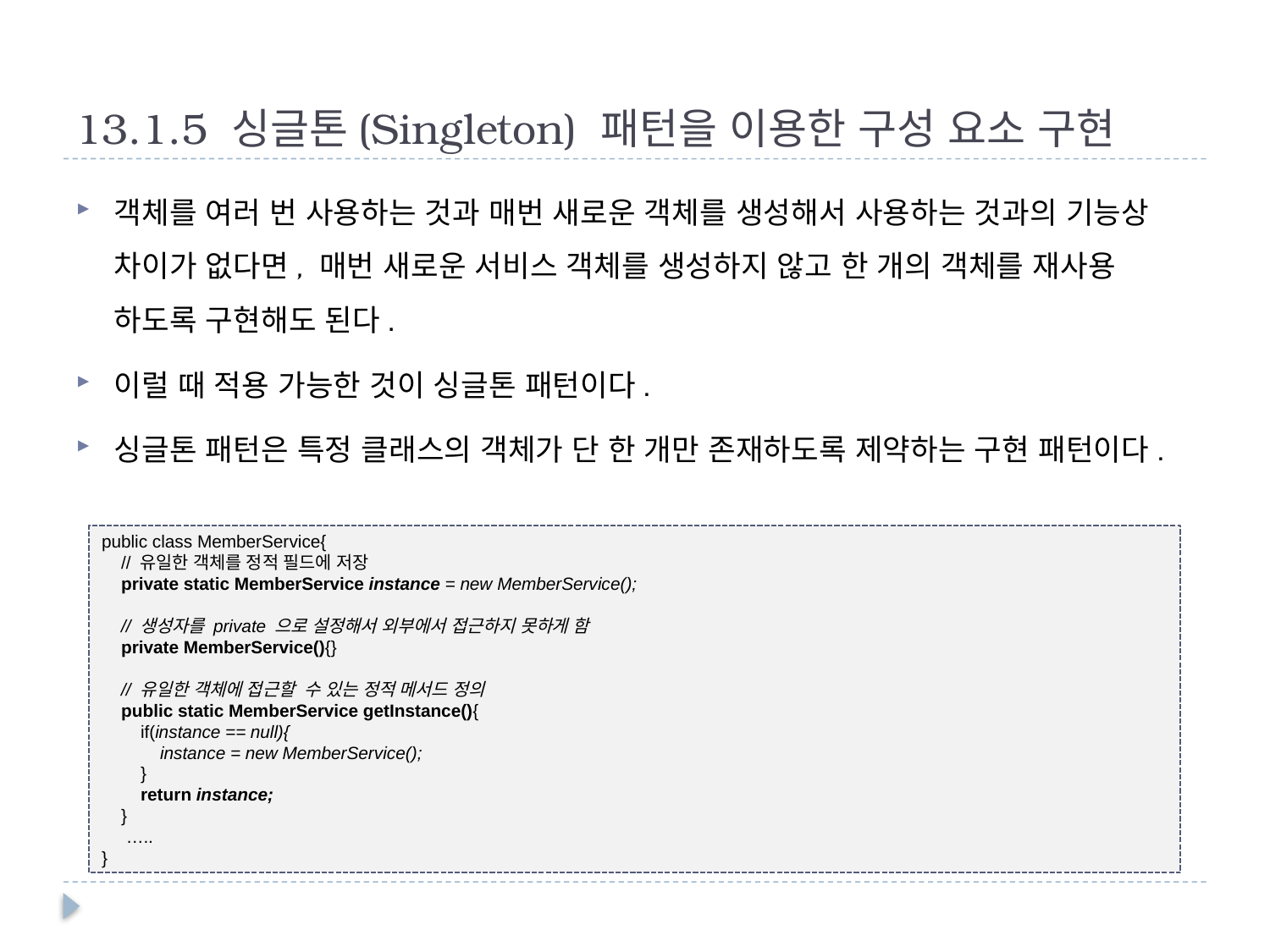

# 13.1.5 싱글톤(Singleton) 패턴을 이용한 구성 요소 구현
객체를 여러 번 사용하는 것과 매번 새로운 객체를 생성해서 사용하는 것과의 기능상 차이가 없다면, 매번 새로운 서비스 객체를 생성하지 않고 한 개의 객체를 재사용 하도록 구현해도 된다.
이럴 때 적용 가능한 것이 싱글톤 패턴이다.
싱글톤 패턴은 특정 클래스의 객체가 단 한 개만 존재하도록 제약하는 구현 패턴이다.
public class MemberService{
    // 유일한 객체를 정적 필드에 저장
    private static MemberService instance = new MemberService();

    // 생성자를 private 으로 설정해서 외부에서 접근하지 못하게 함
    private MemberService(){}

    // 유일한 객체에 접근할  수 있는 정적 메서드 정의
    public static MemberService getInstance(){
        if(instance == null){
            instance = new MemberService();
        }
        return instance;
    }
     …..
}